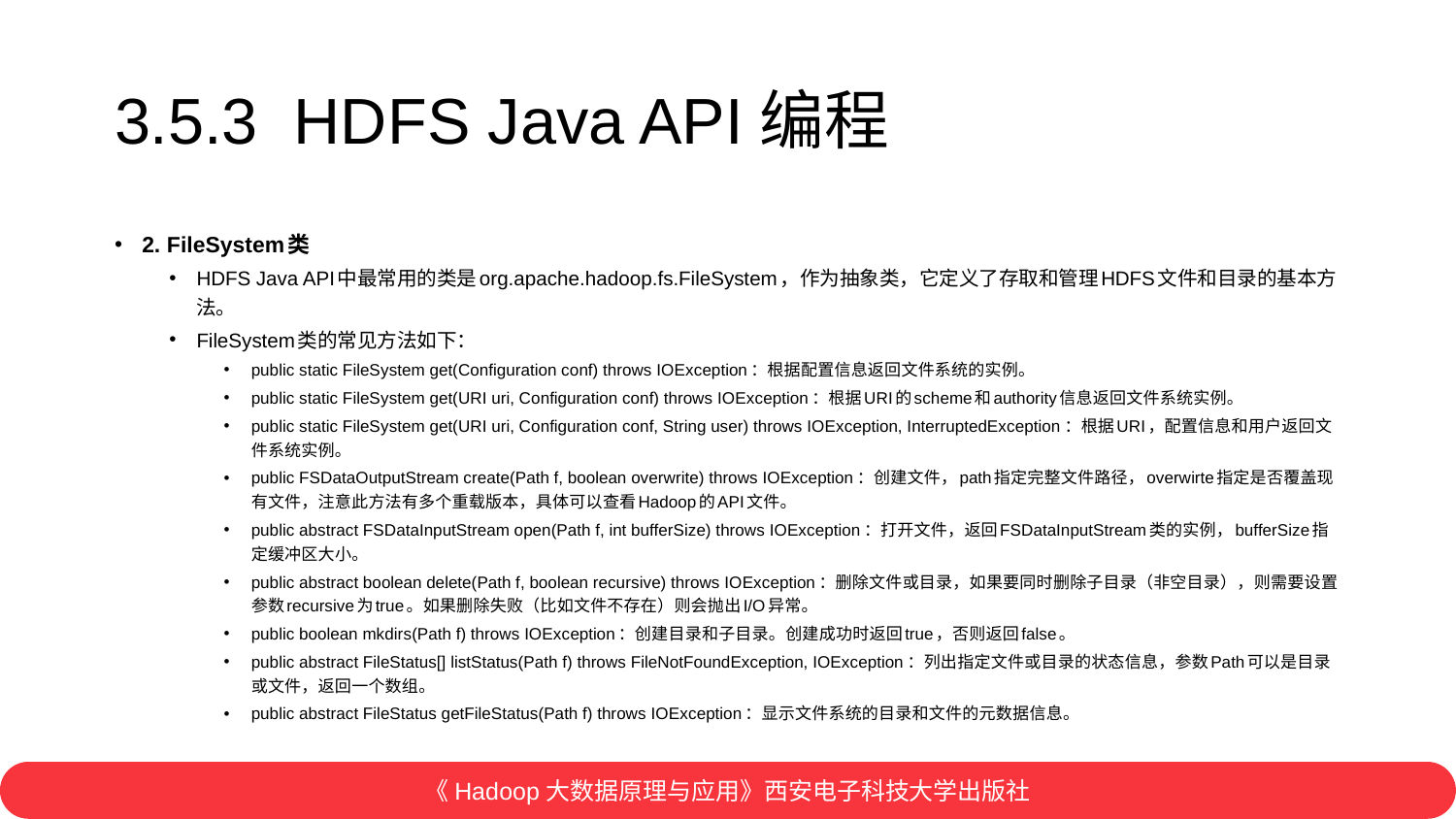

# 3.5.3  HDFS Java API编程
2. FileSystem类
HDFS Java API中最常用的类是org.apache.hadoop.fs.FileSystem，作为抽象类，它定义了存取和管理HDFS文件和目录的基本方法。
FileSystem类的常见方法如下：
public static FileSystem get(Configuration conf) throws IOException：根据配置信息返回文件系统的实例。
public static FileSystem get(URI uri, Configuration conf) throws IOException：根据URI的scheme和authority信息返回文件系统实例。
public static FileSystem get(URI uri, Configuration conf, String user) throws IOException, InterruptedException：根据URI，配置信息和用户返回文件系统实例。
public FSDataOutputStream create(Path f, boolean overwrite) throws IOException：创建文件，path指定完整文件路径，overwirte指定是否覆盖现有文件，注意此方法有多个重载版本，具体可以查看Hadoop的API文件。
public abstract FSDataInputStream open(Path f, int bufferSize) throws IOException：打开文件，返回FSDataInputStream类的实例，bufferSize指定缓冲区大小。
public abstract boolean delete(Path f, boolean recursive) throws IOException：删除文件或目录，如果要同时删除子目录（非空目录），则需要设置参数recursive为true。如果删除失败（比如文件不存在）则会抛出I/O异常。
public boolean mkdirs(Path f) throws IOException：创建目录和子目录。创建成功时返回true，否则返回false。
public abstract FileStatus[] listStatus(Path f) throws FileNotFoundException, IOException：列出指定文件或目录的状态信息，参数Path可以是目录或文件，返回一个数组。
public abstract FileStatus getFileStatus(Path f) throws IOException：显示文件系统的目录和文件的元数据信息。